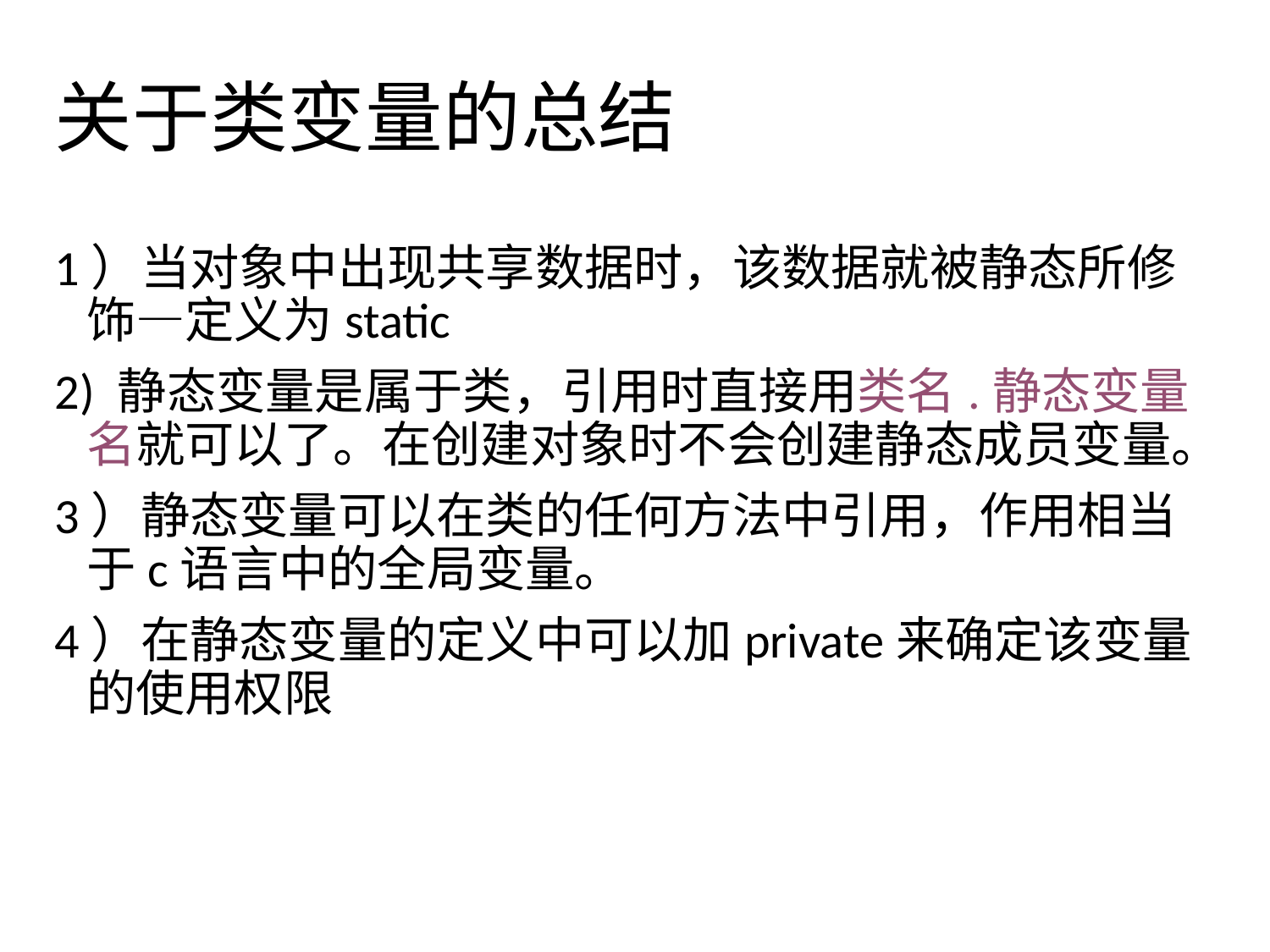

# 关于类变量的总结
1）当对象中出现共享数据时，该数据就被静态所修饰—定义为static
2) 静态变量是属于类，引用时直接用类名.静态变量名就可以了。在创建对象时不会创建静态成员变量。
3）静态变量可以在类的任何方法中引用，作用相当于c语言中的全局变量。
4）在静态变量的定义中可以加private来确定该变量的使用权限